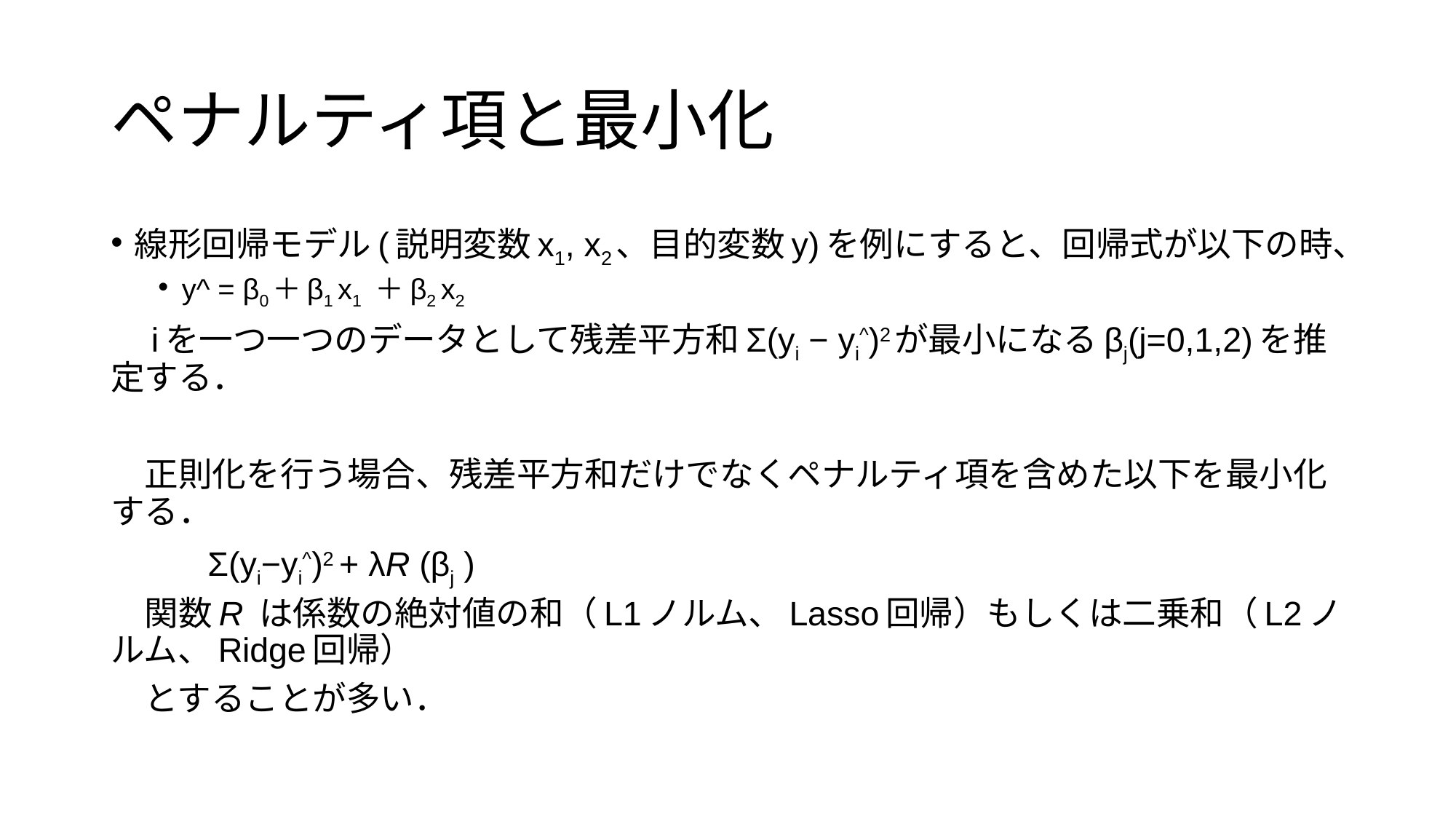

# ペナルティ項と最小化
線形回帰モデル(説明変数x1, x2、目的変数y)を例にすると、回帰式が以下の時、
y^ = β0＋β1 x1 ＋β2 x2
　iを一つ一つのデータとして残差平方和Σ(yi − yi^)2が最小になるβj(j=0,1,2)を推定する．

　正則化を行う場合、残差平方和だけでなくペナルティ項を含めた以下を最小化する．
	 Σ(yi−yi^)2 + λR (βj )
　関数R は係数の絶対値の和（L1ノルム、Lasso回帰）もしくは二乗和（L2ノルム、Ridge回帰）
　とすることが多い．